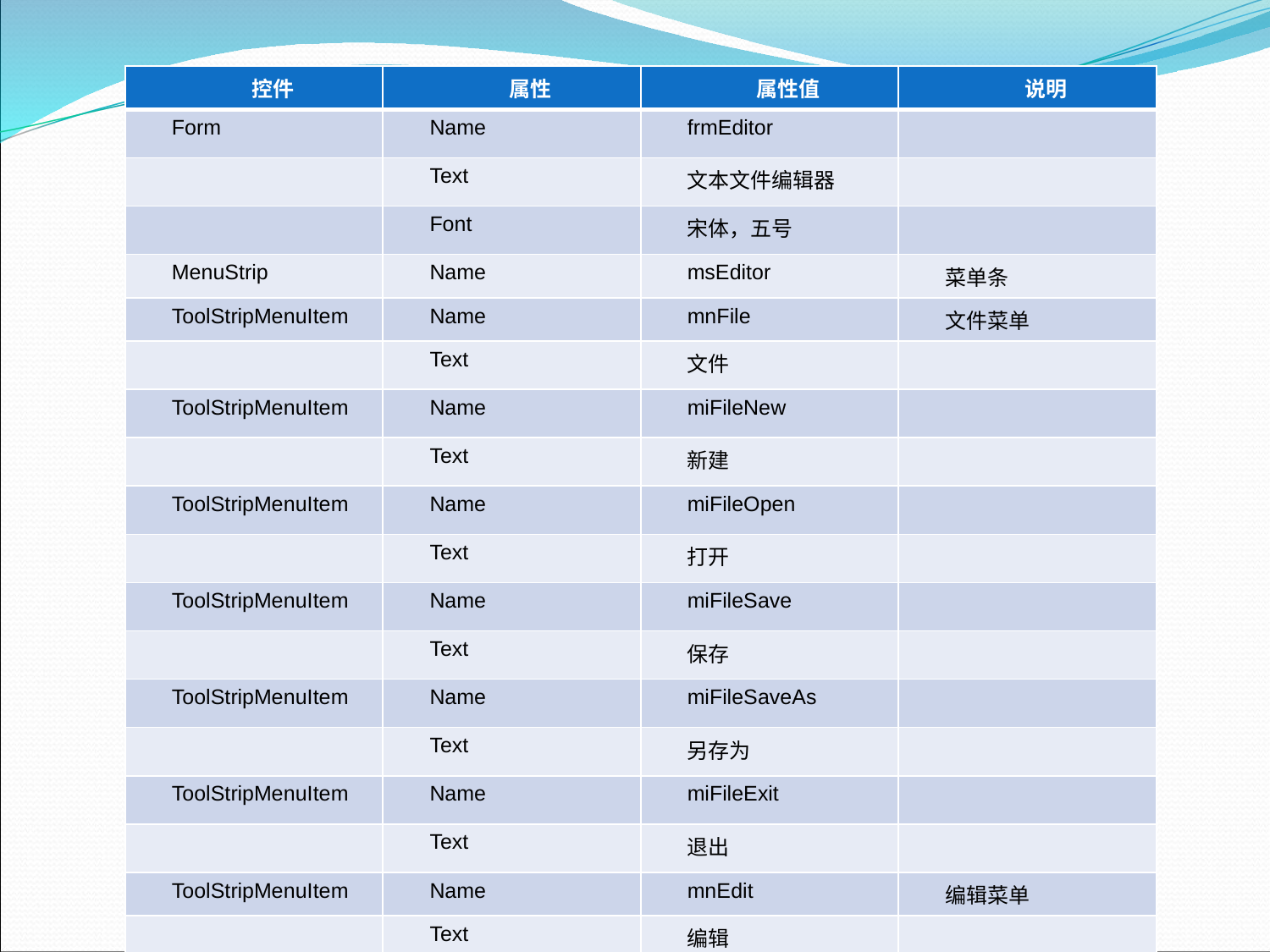

| 控件 | 属性 | 属性值 | 说明 |
| --- | --- | --- | --- |
| Form | Name | frmEditor |  |
|  | Text | 文本文件编辑器 |  |
|  | Font | 宋体，五号 |  |
| MenuStrip | Name | msEditor | 菜单条 |
| ToolStripMenuItem | Name | mnFile | 文件菜单 |
|  | Text | 文件 |  |
| ToolStripMenuItem | Name | miFileNew |  |
|  | Text | 新建 |  |
| ToolStripMenuItem | Name | miFileOpen |  |
|  | Text | 打开 |  |
| ToolStripMenuItem | Name | miFileSave |  |
|  | Text | 保存 |  |
| ToolStripMenuItem | Name | miFileSaveAs |  |
|  | Text | 另存为 |  |
| ToolStripMenuItem | Name | miFileExit |  |
|  | Text | 退出 |  |
| ToolStripMenuItem | Name | mnEdit | 编辑菜单 |
|  | Text | 编辑 |  |
| ToolStripMenuItem | Name | miEditCut |  |
|  | Text | 剪切 |  |
| ToolStripMenuItem | Name | miEditCopy |  |
|  | Text | 复制 |  |
| ToolStripMenuItem | Name | miEditPaste |  |
|  | Text | 粘贴 |  |
| ToolStripMenuItem | Name | miEditUnDo |  |
|  | Text | 撤消 |  |
| ToolStripMenuItem | Name | miEditReDo |  |
|  | Text | 恢复 |  |
| ToolStripMenuItem | Name | miEditFind |  |
|  | Text | 查找 |  |
| ToolStripMenuItem | Name | miEditReplace |  |
|  | Text | 替换 |  |
| ToolStripMenuItem | Name | mnStyle | 格式菜单 |
|  | Text | 格式 |  |
| ToolStripMenuItem | Name | miStyleFont |  |
|  | Text | 字体 |  |
| ToolStripMenuItem | Name | miStyleColor |  |
|  | Text | 颜色 |  |
| ToolStripMenuItem | Name | miStyleAlignLeft |  |
|  | Text | 左对齐 |  |
| ToolStripMenuItem | Name | miStyleAlignCenter |  |
|  | Text | 中对齐 |  |
| ToolStripMenuItem | Name | miStyleAlignRight |  |
|  | Text | 右对齐 |  |
| ToolStripMenuItem | Name | miStyleIndent |  |
|  | Text | 缩进 |  |
| ToolStripMenuItem | Name | mnPrint | 打印菜单 |
|  | Text | 打印 |  |
| ToolStrip | Name | tsEditor | 工具条 |
| StatusStrip | Name | ssEditor | 状态条 |
| RichTextBox | Name | rtbEditor | 富格式文本编辑器 |
|  | Dock | Fill |  |
| OpenFileDialog | Name | dlgOpen | 打开文件对话框 |
| PrintDocument | Name | docPrint | 打印文档控件 |